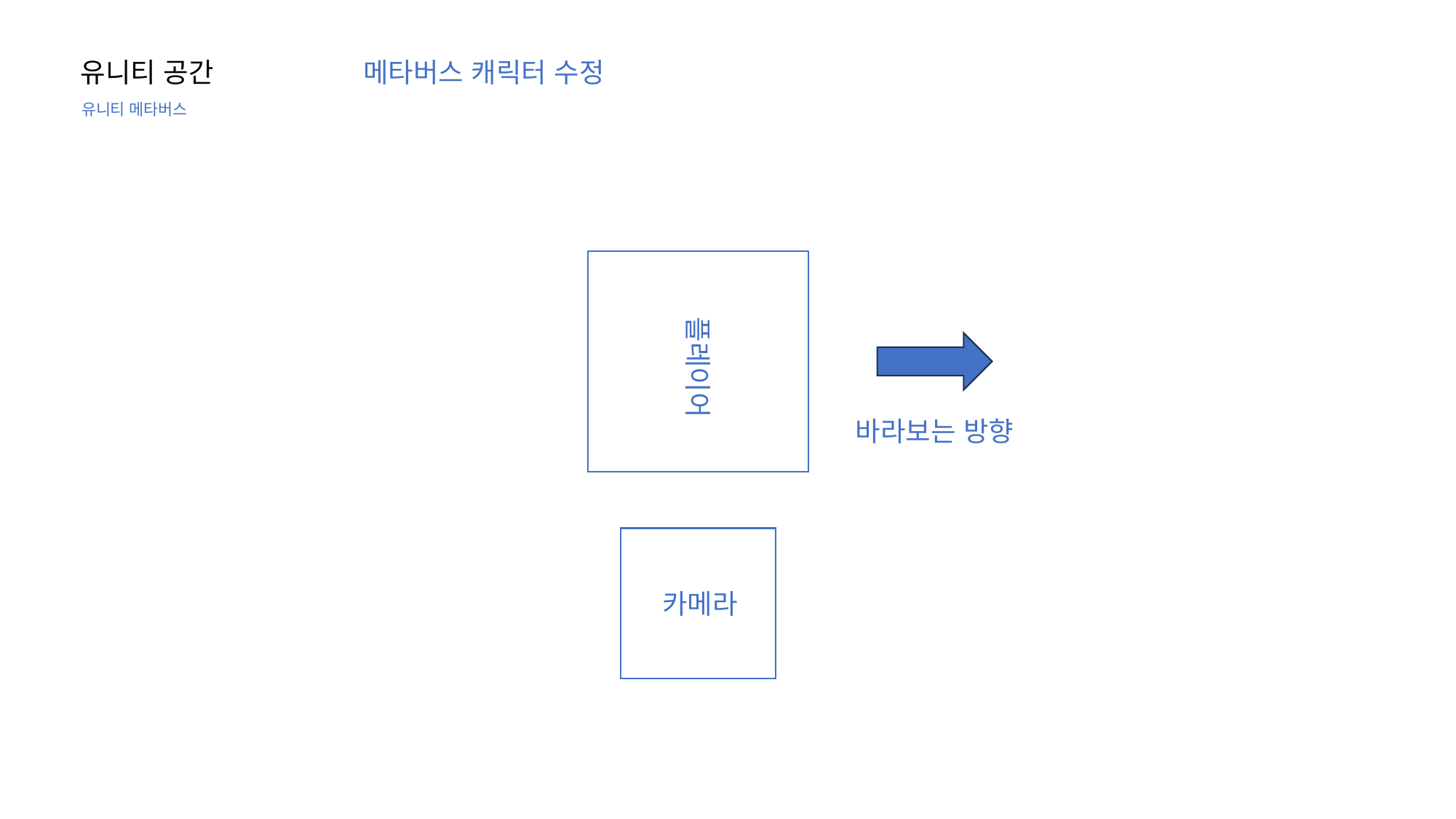

유니티 공간
메타버스 캐릭터 수정
유니티 메타버스

플레이어
바라보는 방향

카메라